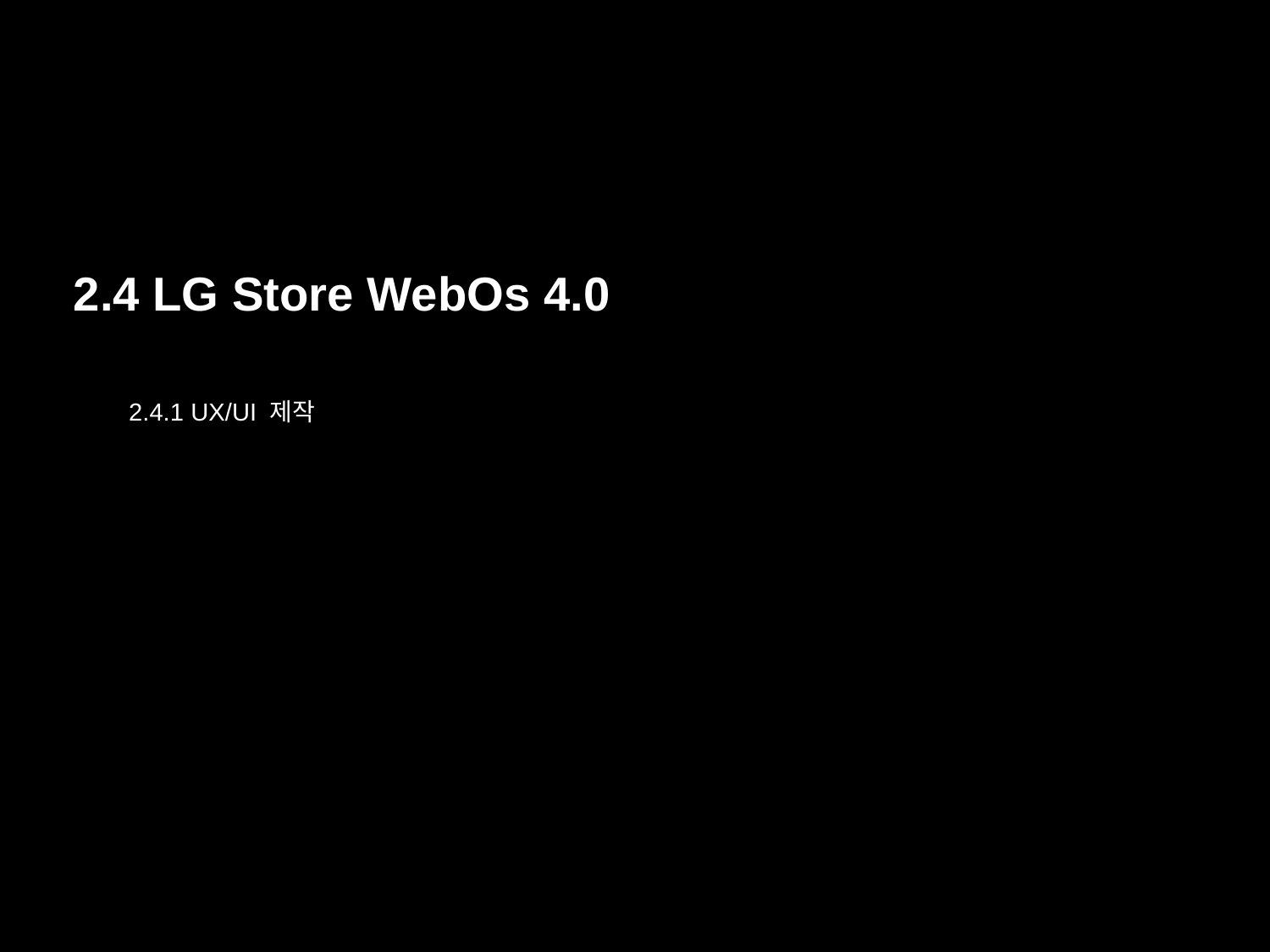

2.4 LG Store WebOs 4.0
2.4.1 UX/UI 제작